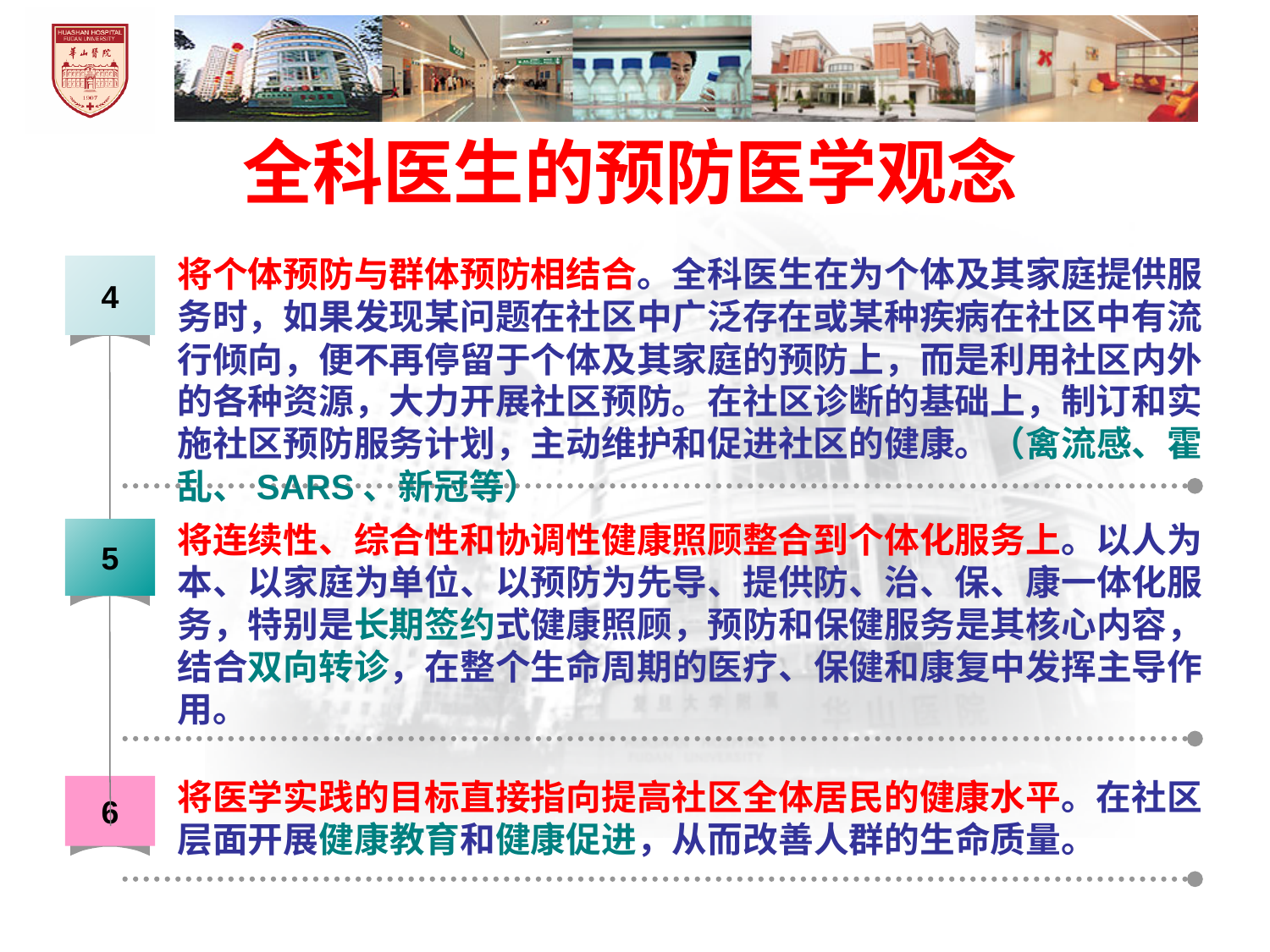

全科医生的预防医学观念
将个体预防与群体预防相结合。全科医生在为个体及其家庭提供服务时，如果发现某问题在社区中广泛存在或某种疾病在社区中有流行倾向，便不再停留于个体及其家庭的预防上，而是利用社区内外的各种资源，大力开展社区预防。在社区诊断的基础上，制订和实施社区预防服务计划，主动维护和促进社区的健康。（禽流感、霍乱、SARS、新冠等）
4

将连续性、综合性和协调性健康照顾整合到个体化服务上。以人为本、以家庭为单位、以预防为先导、提供防、治、保、康一体化服务，特别是长期签约式健康照顾，预防和保健服务是其核心内容，结合双向转诊，在整个生命周期的医疗、保健和康复中发挥主导作用。
5

将医学实践的目标直接指向提高社区全体居民的健康水平。在社区层面开展健康教育和健康促进，从而改善人群的生命质量。
6